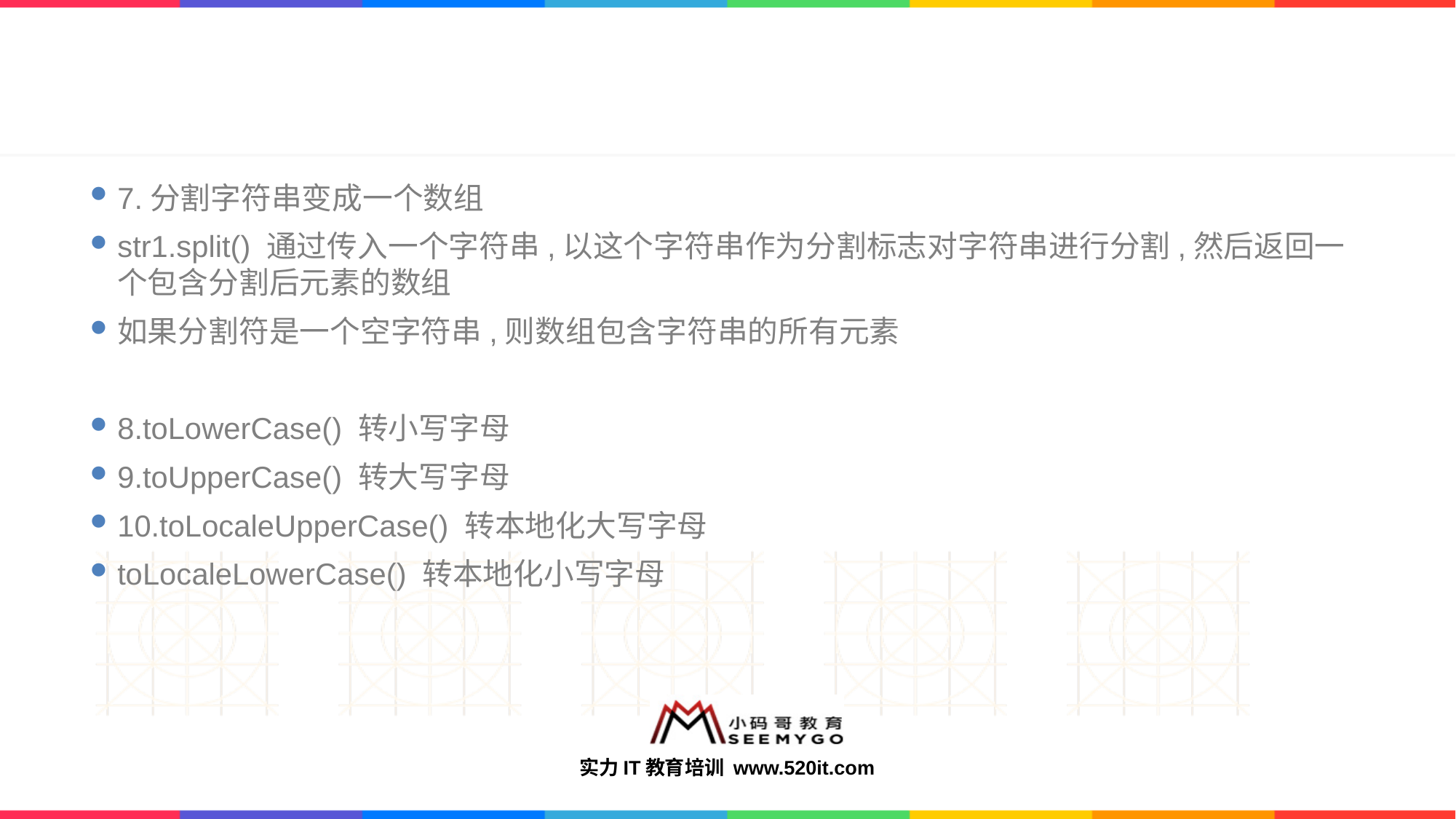

#
7.分割字符串变成一个数组
str1.split() 通过传入一个字符串,以这个字符串作为分割标志对字符串进行分割,然后返回一个包含分割后元素的数组
如果分割符是一个空字符串,则数组包含字符串的所有元素

8.toLowerCase() 转小写字母
9.toUpperCase() 转大写字母
10.toLocaleUpperCase() 转本地化大写字母
toLocaleLowerCase() 转本地化小写字母